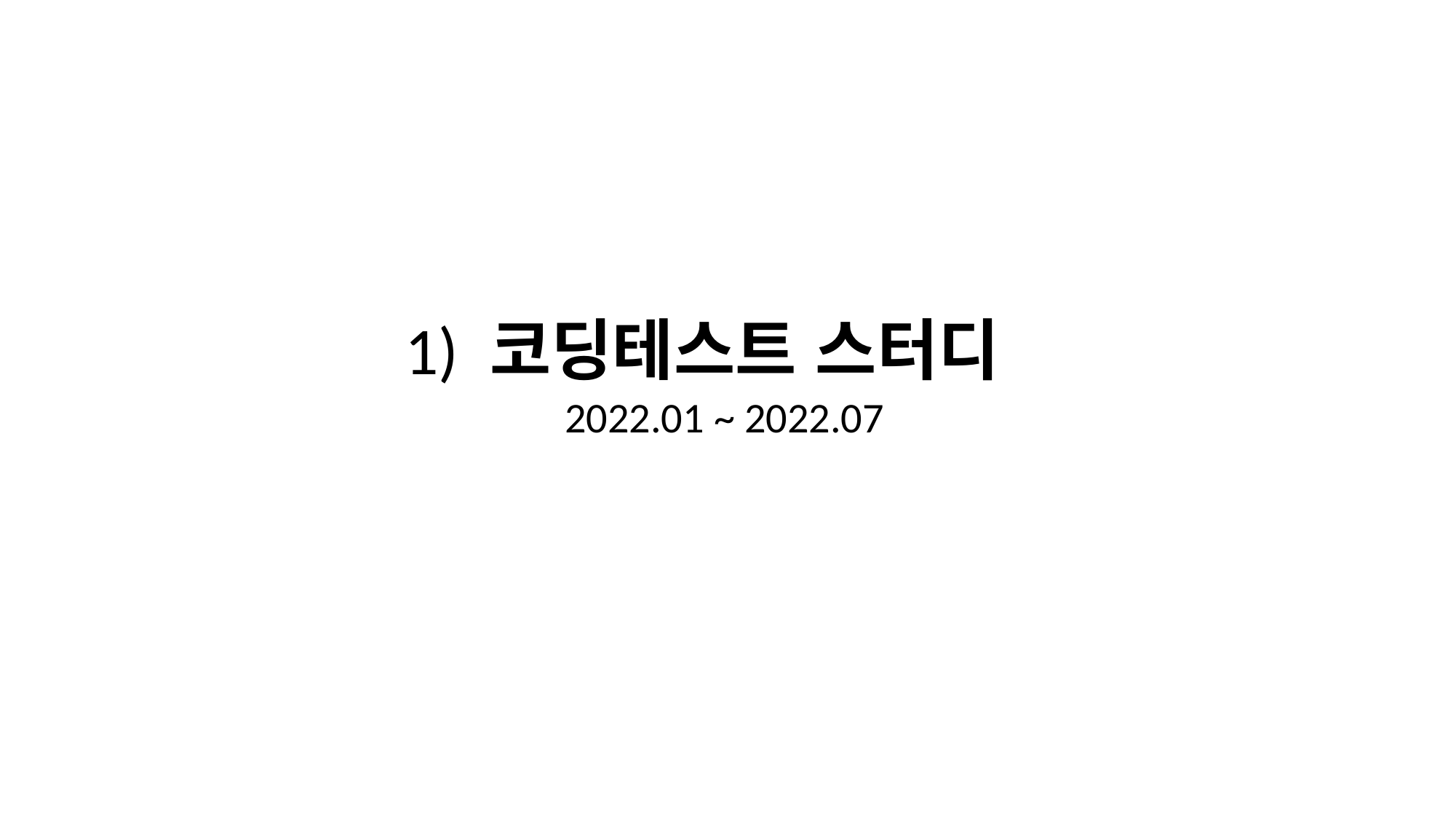

# 1) 코딩테스트 스터디
2022.01 ~ 2022.07